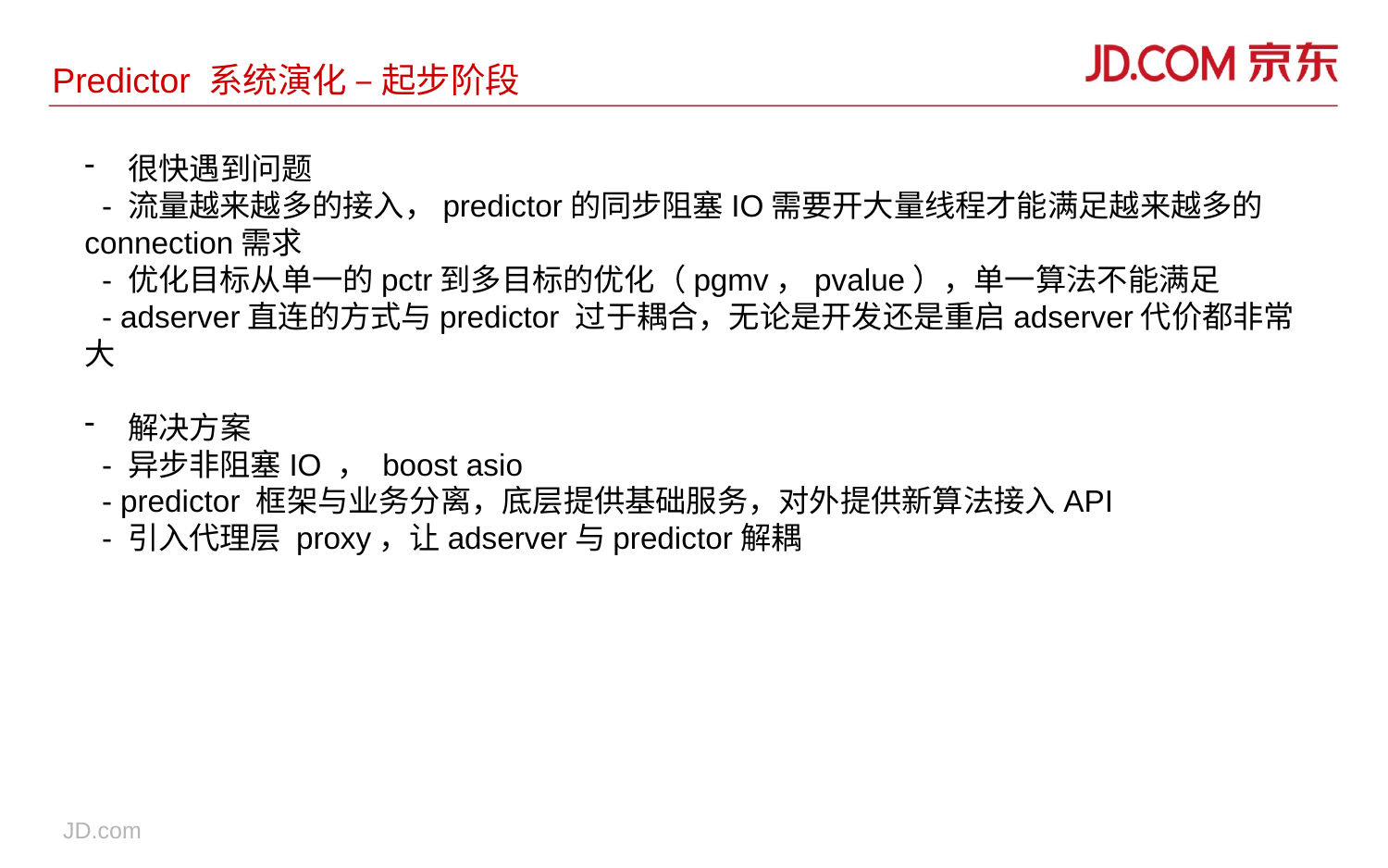

# Predictor 系统演化 – 起步阶段
很快遇到问题
  - 流量越来越多的接入，predictor的同步阻塞IO需要开大量线程才能满足越来越多的connection需求
  - 优化目标从单一的pctr到多目标的优化（pgmv，pvalue），单一算法不能满足
  - adserver直连的方式与predictor 过于耦合，无论是开发还是重启adserver代价都非常大

解决方案
  - 异步非阻塞IO ， boost asio
  - predictor 框架与业务分离，底层提供基础服务，对外提供新算法接入API
  - 引入代理层 proxy，让adserver与predictor解耦